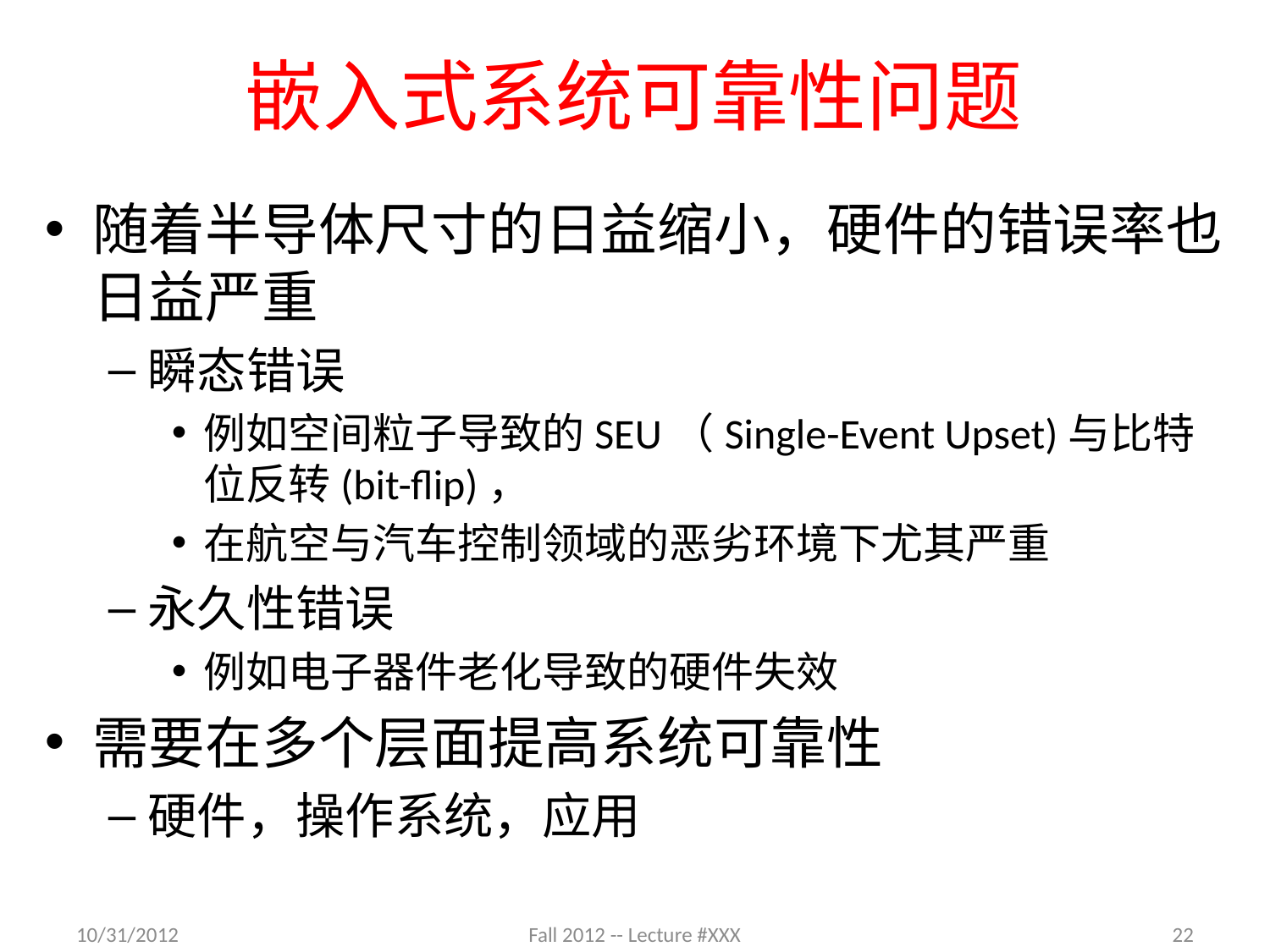

# 嵌入式系统可靠性问题
随着半导体尺寸的日益缩小，硬件的错误率也日益严重
瞬态错误
例如空间粒子导致的SEU（Single-Event Upset)与比特位反转(bit-flip)，
在航空与汽车控制领域的恶劣环境下尤其严重
永久性错误
例如电子器件老化导致的硬件失效
需要在多个层面提高系统可靠性
硬件，操作系统，应用
10/31/2012
Fall 2012 -- Lecture #XXX
22